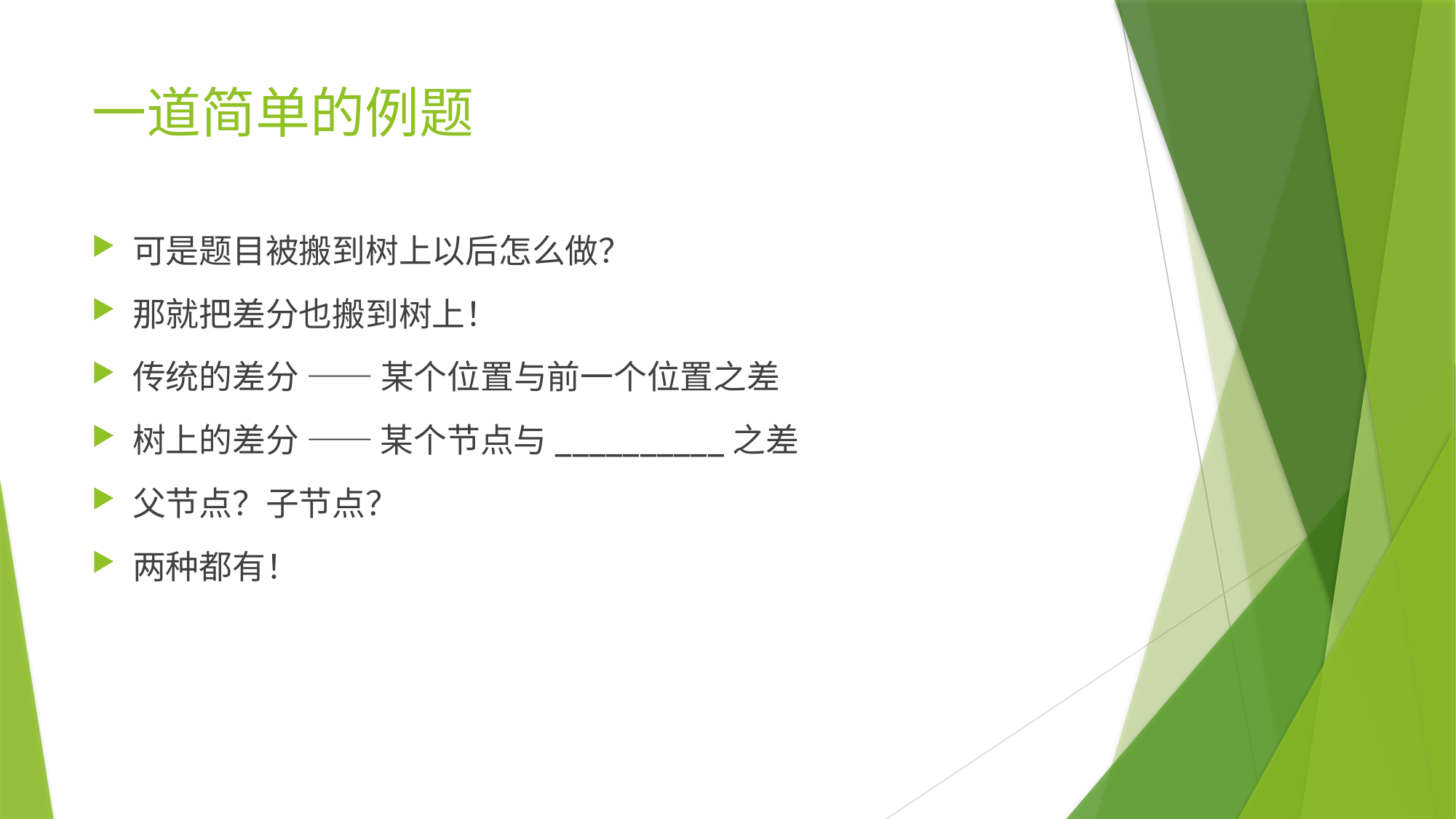

# 一道简单的例题
可是题目被搬到树上以后怎么做？
那就把差分也搬到树上！
传统的差分 —— 某个位置与前一个位置之差
树上的差分 —— 某个节点与__________之差
父节点？子节点？
两种都有！